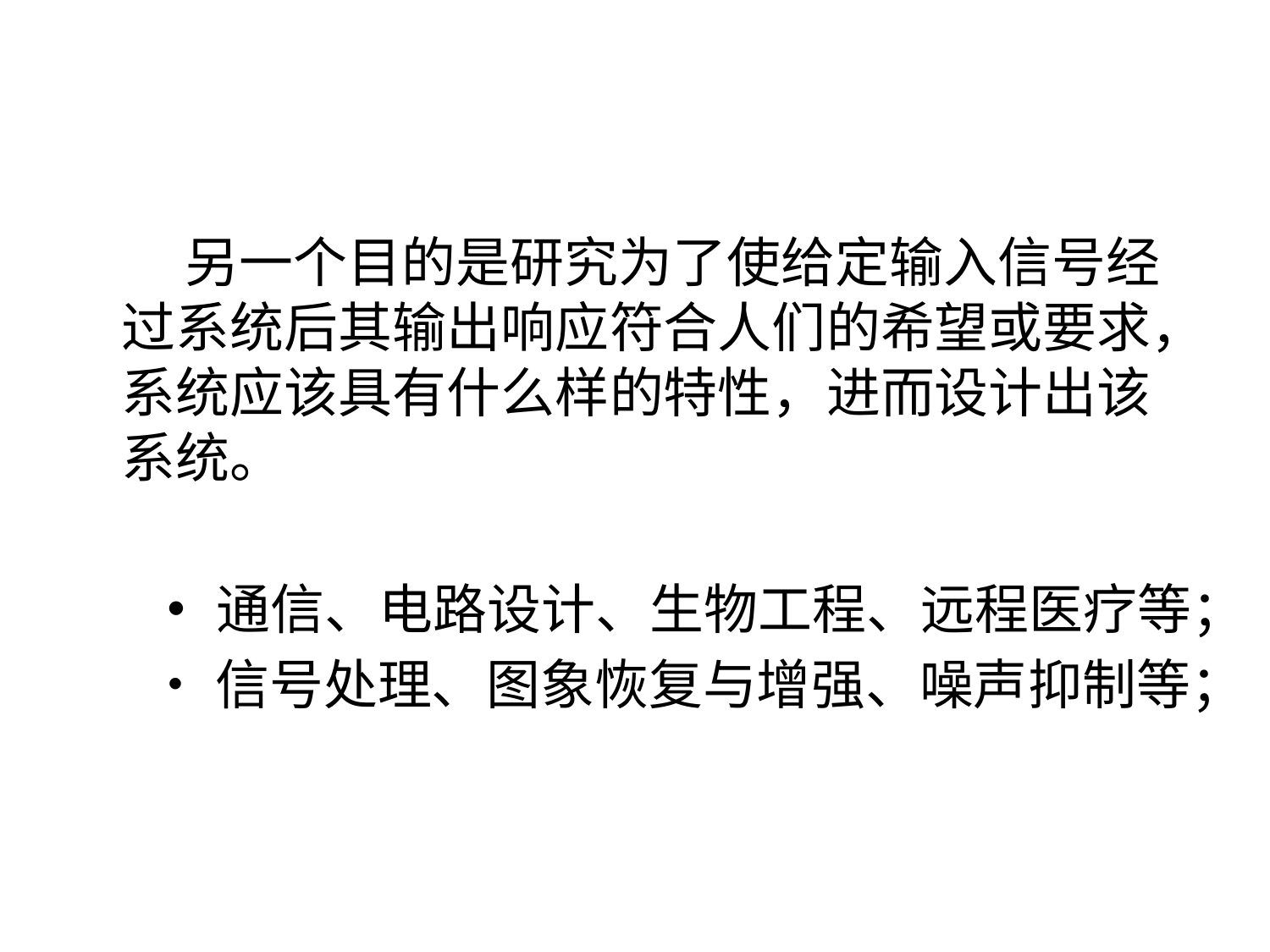

#
        另一个目的是研究为了使给定输入信号经过系统后其输出响应符合人们的希望或要求，系统应该具有什么样的特性，进而设计出该系统。

      •通信、电路设计、生物工程、远程医疗等；
      •信号处理、图象恢复与增强、噪声抑制等；